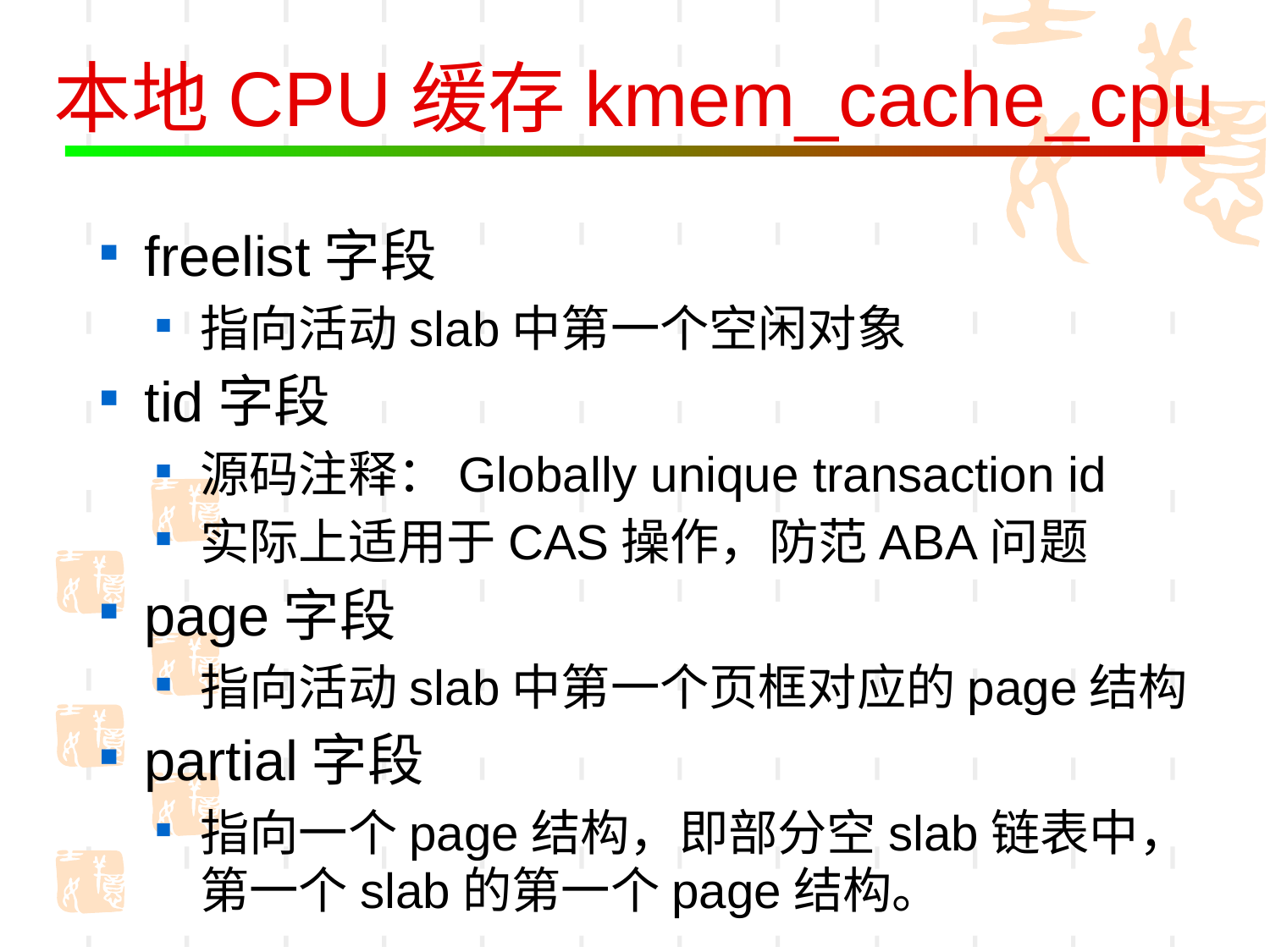

# 本地CPU缓存kmem_cache_cpu
freelist字段
指向活动slab中第一个空闲对象
tid字段
源码注释：Globally unique transaction id
实际上适用于CAS操作，防范ABA问题
page字段
指向活动slab中第一个页框对应的page结构
partial字段
指向一个page结构，即部分空slab链表中，第一个slab的第一个page结构。